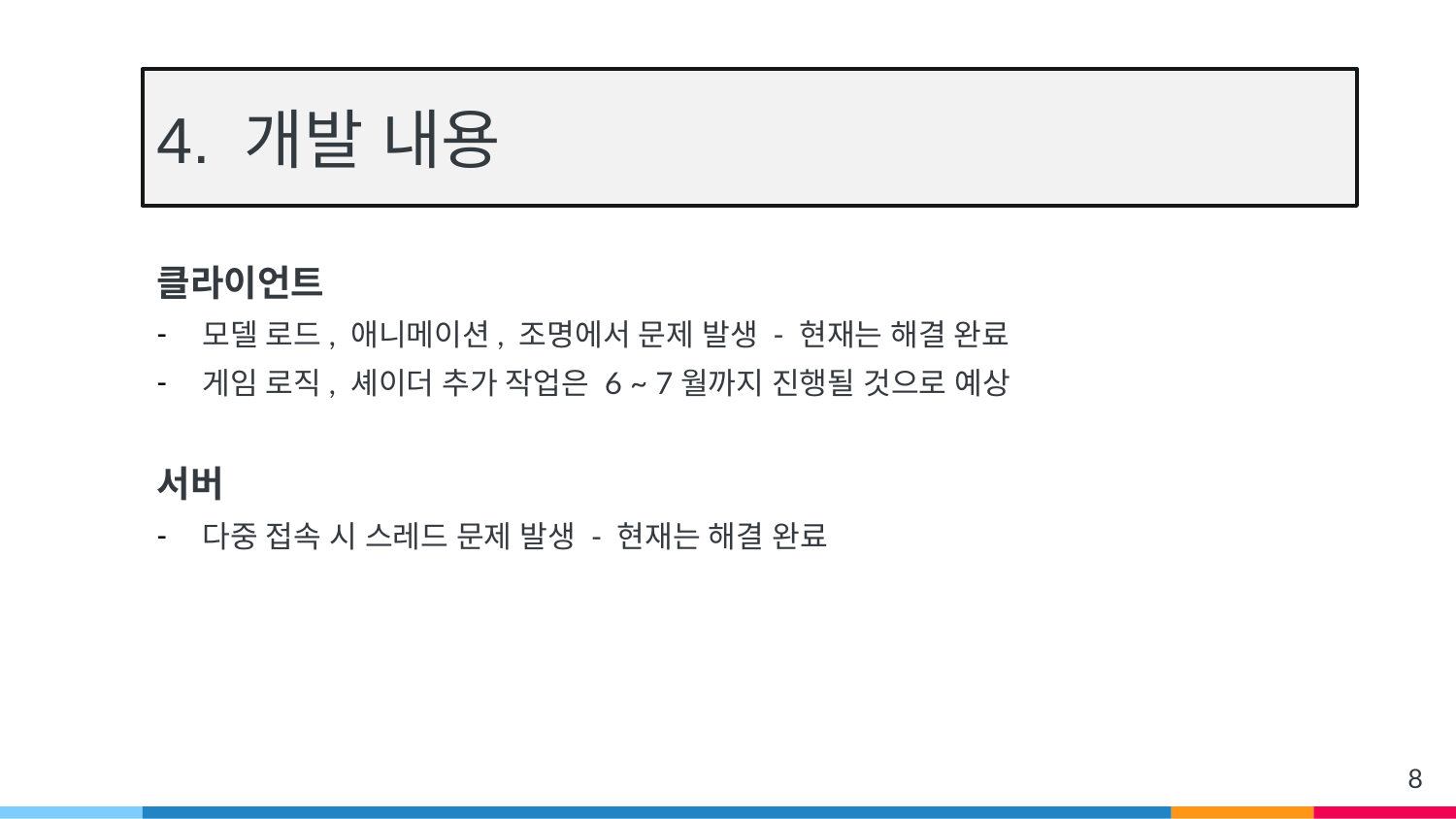

# 4. 개발 내용
클라이언트
모델 로드, 애니메이션, 조명에서 문제 발생 - 현재는 해결 완료
게임 로직, 셰이더 추가 작업은 6 ~ 7월까지 진행될 것으로 예상

서버
다중 접속 시 스레드 문제 발생 - 현재는 해결 완료

8